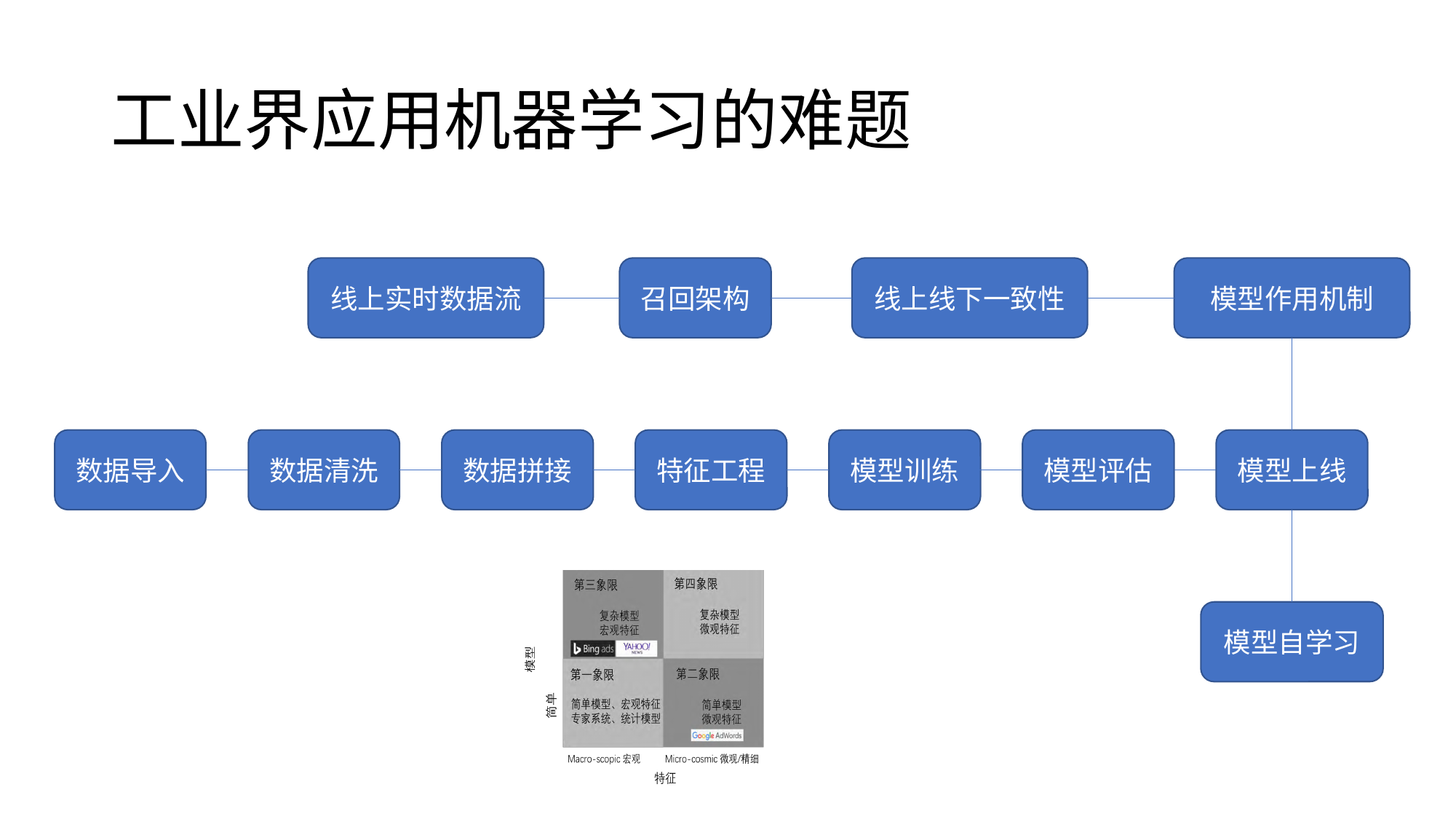

# 工业界应用机器学习的难题
线上实时数据流
召回架构
线上线下一致性
模型作用机制
数据导入
数据清洗
数据拼接
特征工程
模型训练
模型评估
模型上线

模型自学习